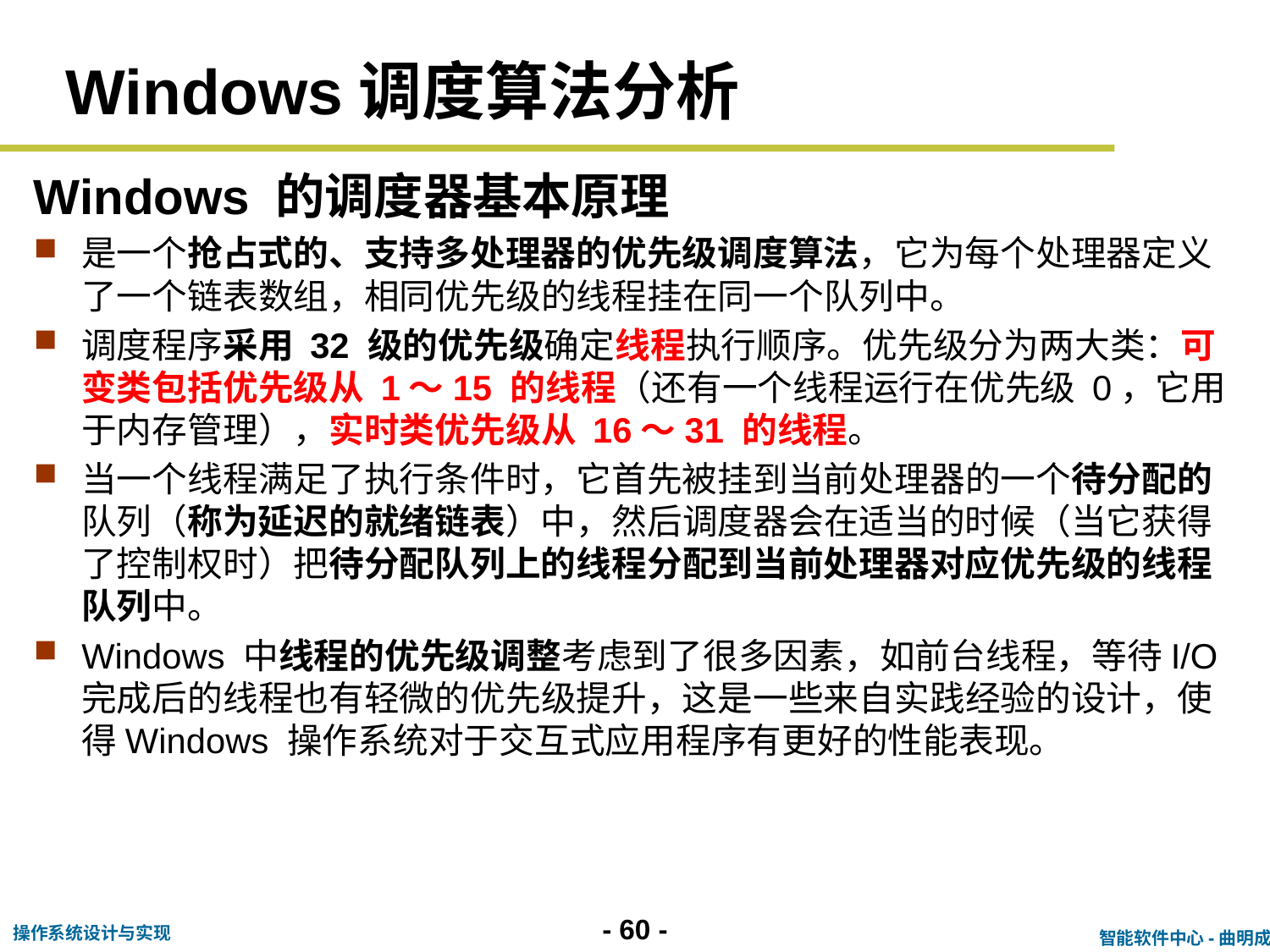

# Windows调度算法分析
Windows 的调度器基本原理
是一个抢占式的、支持多处理器的优先级调度算法，它为每个处理器定义了一个链表数组，相同优先级的线程挂在同一个队列中。
调度程序采用 32 级的优先级确定线程执行顺序。优先级分为两大类：可变类包括优先级从 1〜15 的线程（还有一个线程运行在优先级 0，它用于内存管理），实时类优先级从 16〜31 的线程。
当一个线程满足了执行条件时，它首先被挂到当前处理器的一个待分配的队列（称为延迟的就绪链表）中，然后调度器会在适当的时候（当它获得了控制权时）把待分配队列上的线程分配到当前处理器对应优先级的线程队列中。
Windows 中线程的优先级调整考虑到了很多因素，如前台线程，等待I/O 完成后的线程也有轻微的优先级提升，这是一些来自实践经验的设计，使得Windows 操作系统对于交互式应用程序有更好的性能表现。